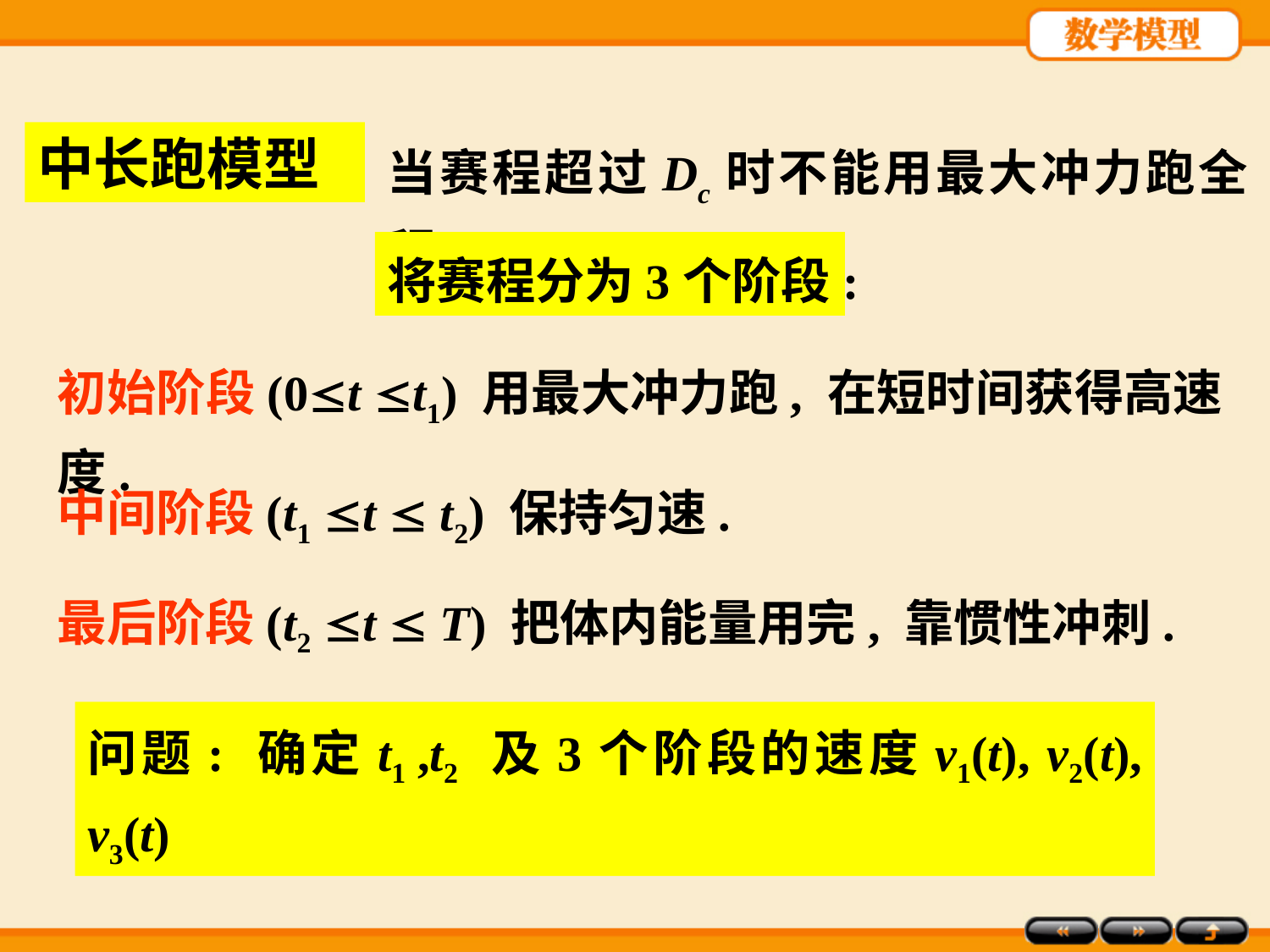

中长跑模型
当赛程超过Dc时不能用最大冲力跑全程
将赛程分为3个阶段:
初始阶段(0≤t ≤t1) 用最大冲力跑, 在短时间获得高速度.
中间阶段(t1 ≤t ≤ t2) 保持匀速.
最后阶段(t2 ≤t ≤ T) 把体内能量用完, 靠惯性冲刺.
问题: 确定t1 ,t2 及3个阶段的速度v1(t), v2(t), v3(t)